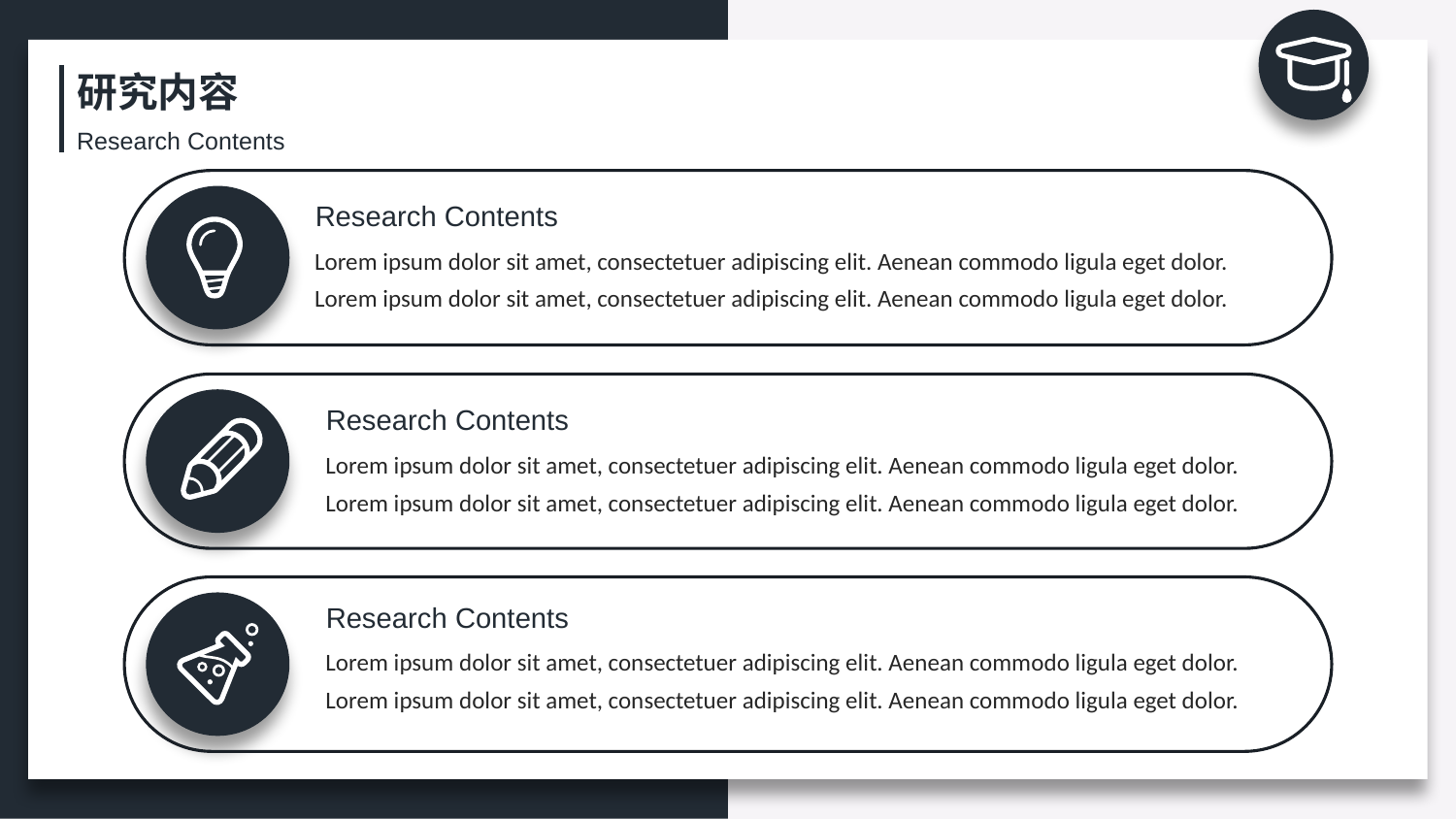

研究内容
Research Contents

Research Contents

Lorem ipsum dolor sit amet, consectetuer adipiscing elit. Aenean commodo ligula eget dolor. Lorem ipsum dolor sit amet, consectetuer adipiscing elit. Aenean commodo ligula eget dolor.

Research Contents

Lorem ipsum dolor sit amet, consectetuer adipiscing elit. Aenean commodo ligula eget dolor. Lorem ipsum dolor sit amet, consectetuer adipiscing elit. Aenean commodo ligula eget dolor.

Research Contents

Lorem ipsum dolor sit amet, consectetuer adipiscing elit. Aenean commodo ligula eget dolor. Lorem ipsum dolor sit amet, consectetuer adipiscing elit. Aenean commodo ligula eget dolor.